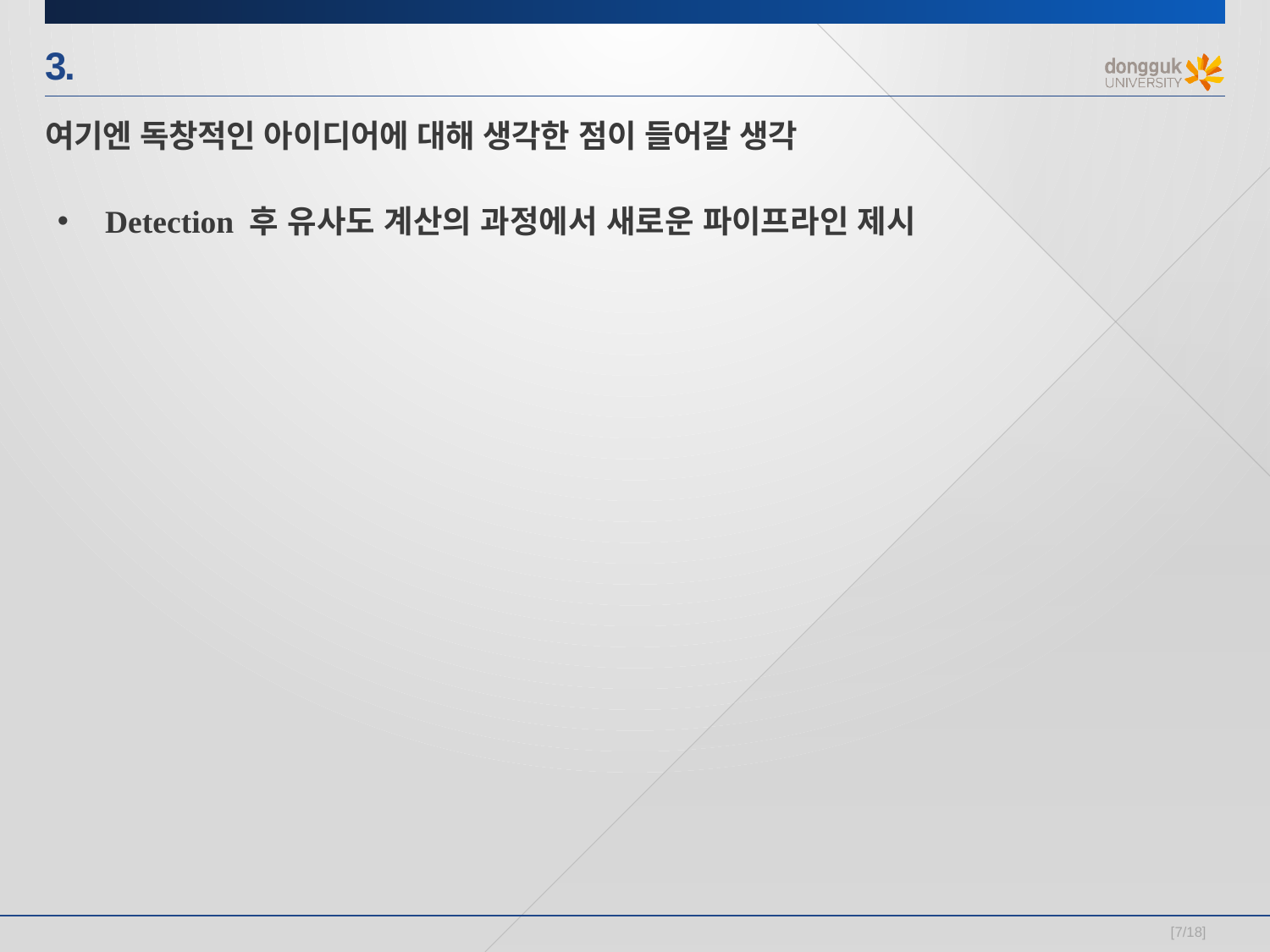

# 3.
여기엔 독창적인 아이디어에 대해 생각한 점이 들어갈 생각
Detection 후 유사도 계산의 과정에서 새로운 파이프라인 제시
[7/18]